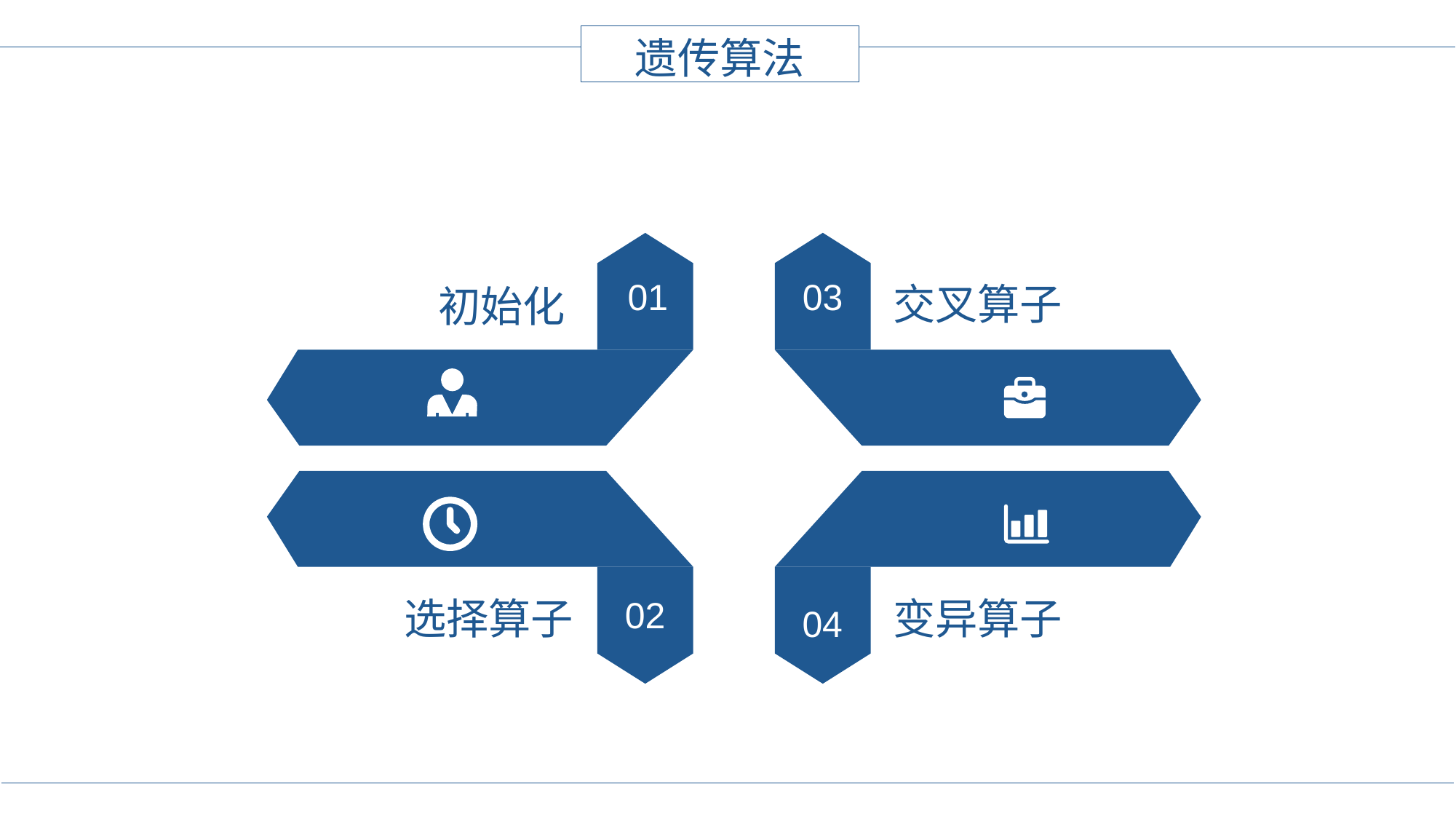

遗传算法

01
03
交叉算子
初始化

选择算子
02
变异算子
04